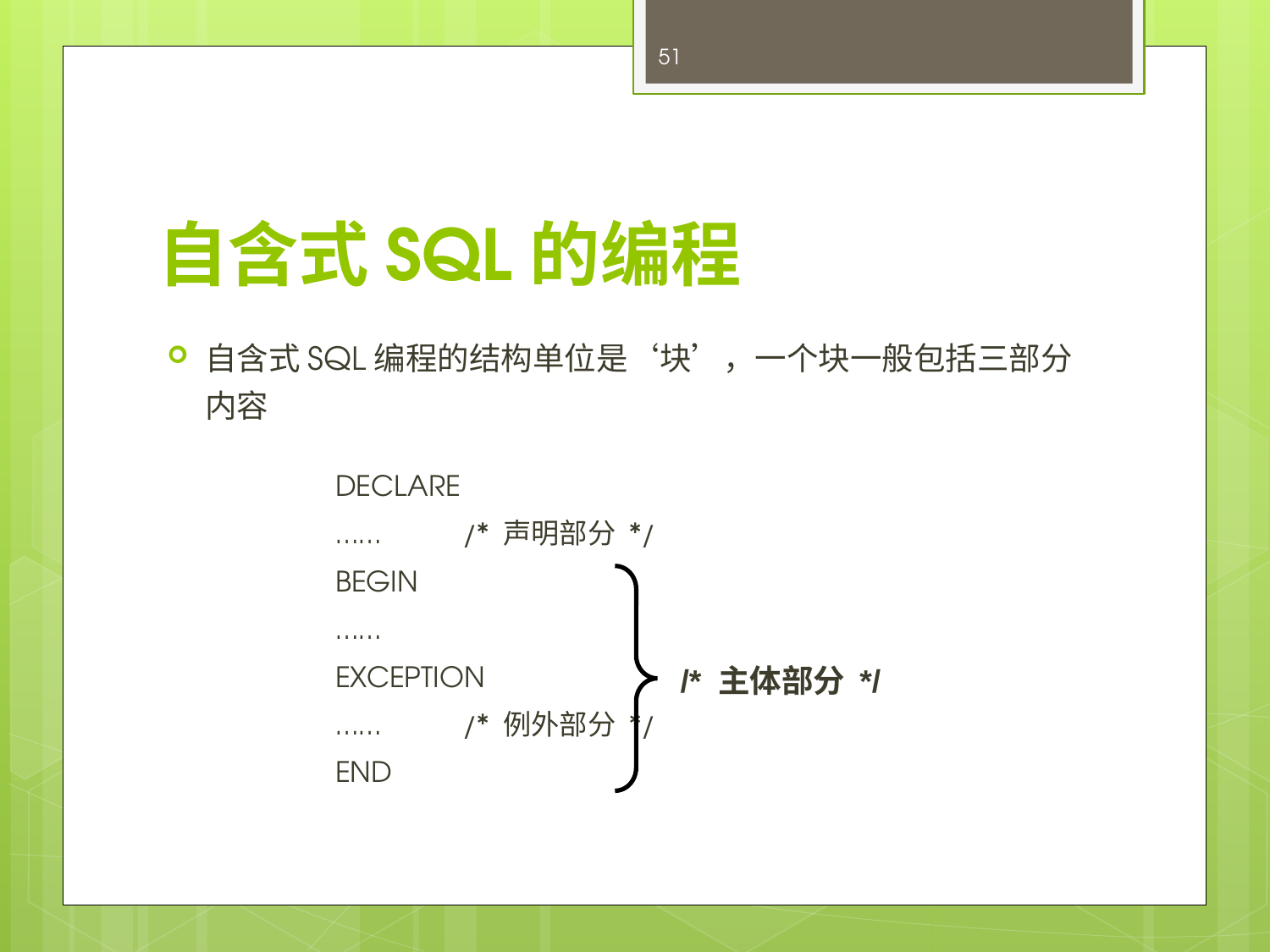

51
# 自含式SQL的编程
自含式SQL编程的结构单位是‘块’，一个块一般包括三部分内容

	DECLARE
	……	/* 声明部分 */
	BEGIN
	……
	EXCEPTION
	……	/* 例外部分 */
	END

/* 主体部分 */